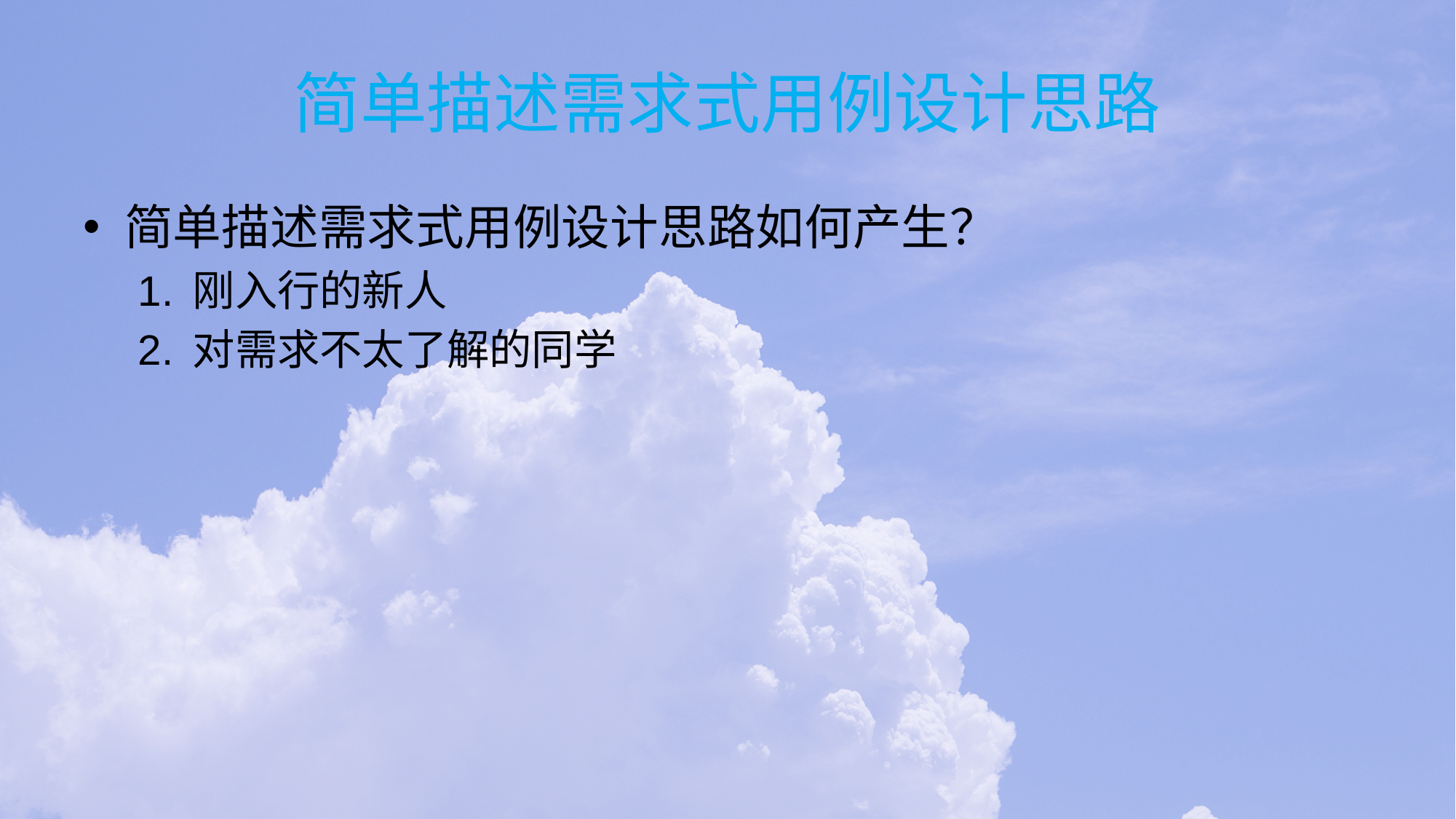

# 简单描述需求式用例设计思路
简单描述需求式用例设计思路如何产生？
刚入行的新人
对需求不太了解的同学